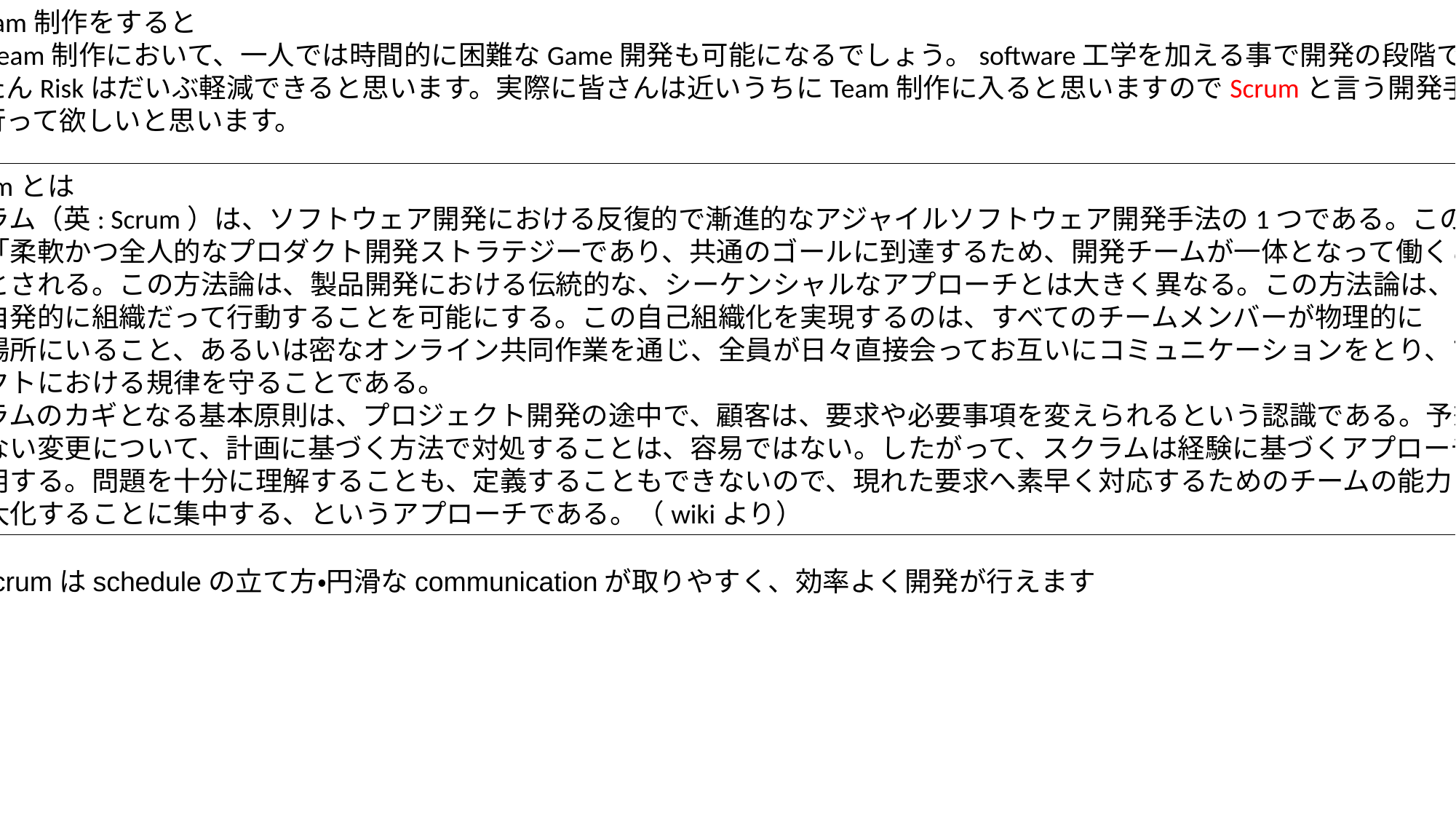

・Team制作をすると
　Team制作において、一人では時間的に困難なGame開発も可能になるでしょう。software工学を加える事で開発の段階での
破たんRiskはだいぶ軽減できると思います。実際に皆さんは近いうちにTeam制作に入ると思いますのでScrumと言う開発手法
で行って欲しいと思います。
・Scrumとは
スクラム（英: Scrum）は、ソフトウェア開発における反復的で漸進的なアジャイルソフトウェア開発手法の1つである。この方法
論は「柔軟かつ全人的なプロダクト開発ストラテジーであり、共通のゴールに到達するため、開発チームが一体となって働くこ
と」とされる。この方法論は、製品開発における伝統的な、シーケンシャルなアプローチとは大きく異なる。この方法論は、チー
ムが自発的に組織だって行動することを可能にする。この自己組織化を実現するのは、すべてのチームメンバーが物理的に
同じ場所にいること、あるいは密なオンライン共同作業を通じ、全員が日々直接会ってお互いにコミュニケーションをとり、プロ
ジェクトにおける規律を守ることである。
スクラムのカギとなる基本原則は、プロジェクト開発の途中で、顧客は、要求や必要事項を変えられるという認識である。予想
できない変更について、計画に基づく方法で対処することは、容易ではない。したがって、スクラムは経験に基づくアプローチ
を採用する。問題を十分に理解することも、定義することもできないので、現れた要求へ素早く対応するためのチームの能力
を最大化することに集中する、というアプローチである。（wikiより）
Scrumはscheduleの立て方・円滑なcommunicationが取りやすく、効率よく開発が行えます